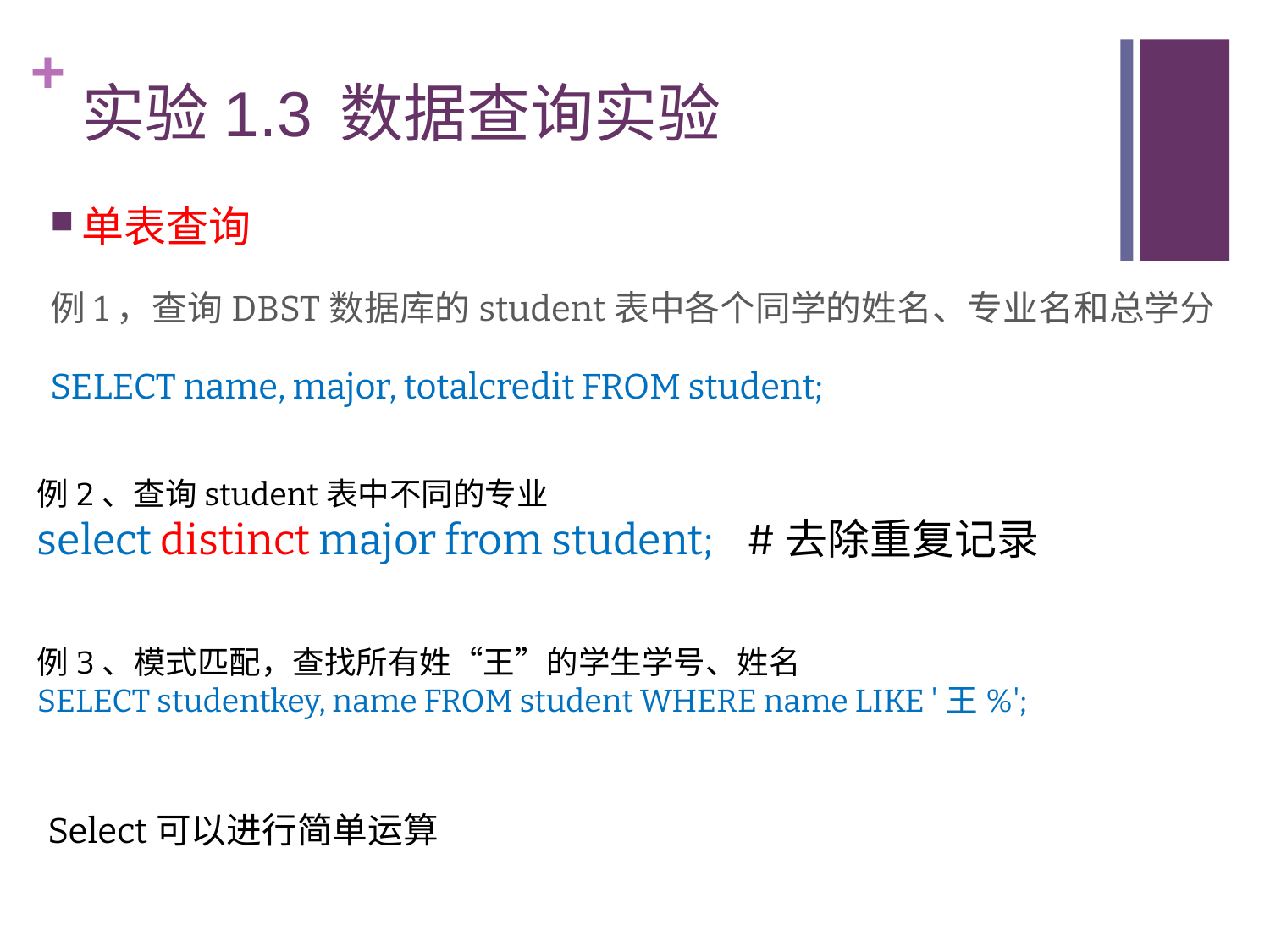

# 实验1.3 数据查询实验
单表查询
例1，查询DBST数据库的student表中各个同学的姓名、专业名和总学分
SELECT name, major, totalcredit FROM student;
例2、查询student表中不同的专业
select distinct major from student;    #去除重复记录
例3、模式匹配，查找所有姓“王”的学生学号、姓名
SELECT studentkey, name FROM student WHERE name LIKE '王%';
Select可以进行简单运算